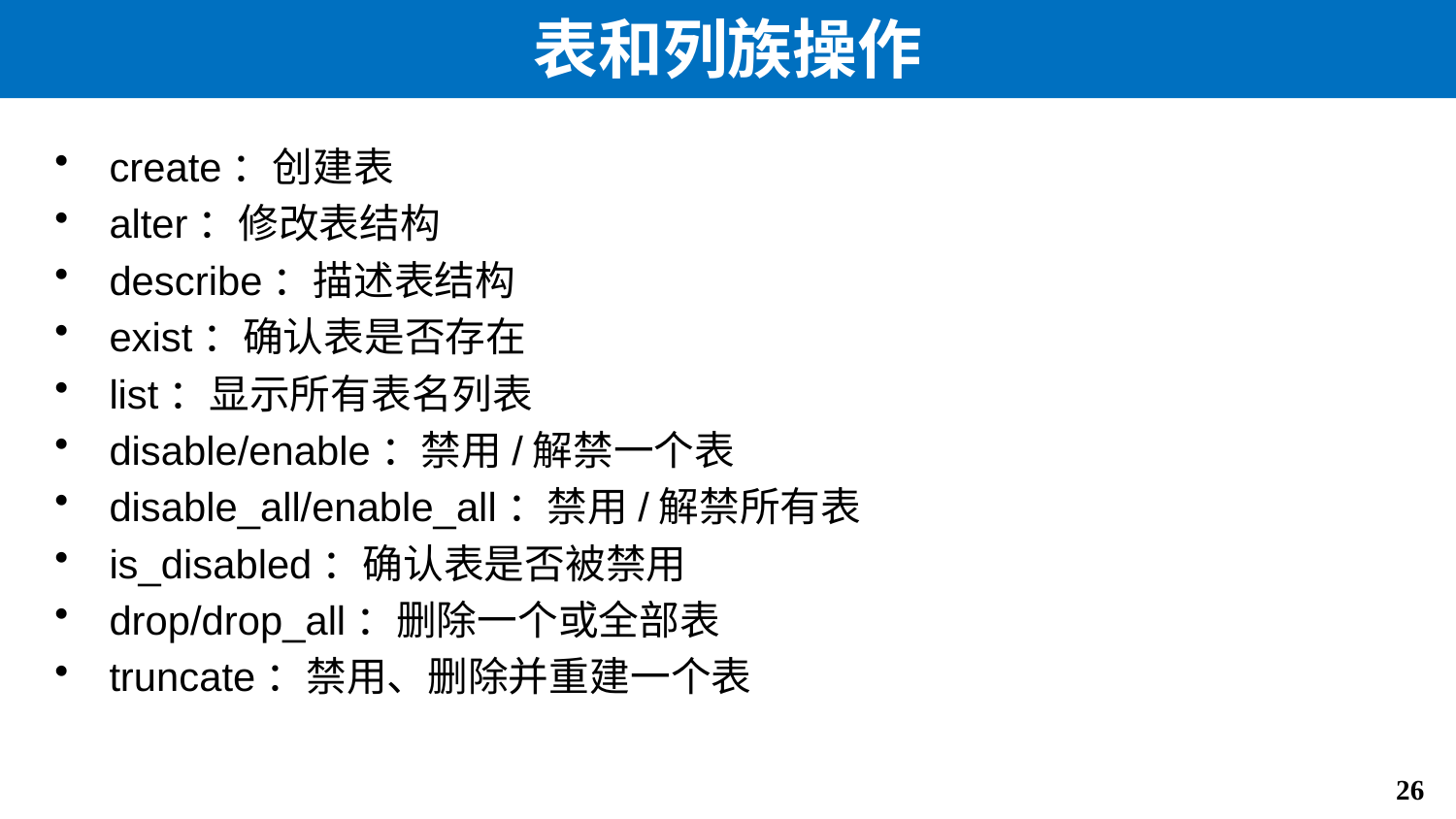

# 表和列族操作
create：创建表
alter：修改表结构
describe：描述表结构
exist：确认表是否存在
list：显示所有表名列表
disable/enable：禁用/解禁一个表
disable_all/enable_all：禁用/解禁所有表
is_disabled：确认表是否被禁用
drop/drop_all：删除一个或全部表
truncate：禁用、删除并重建一个表